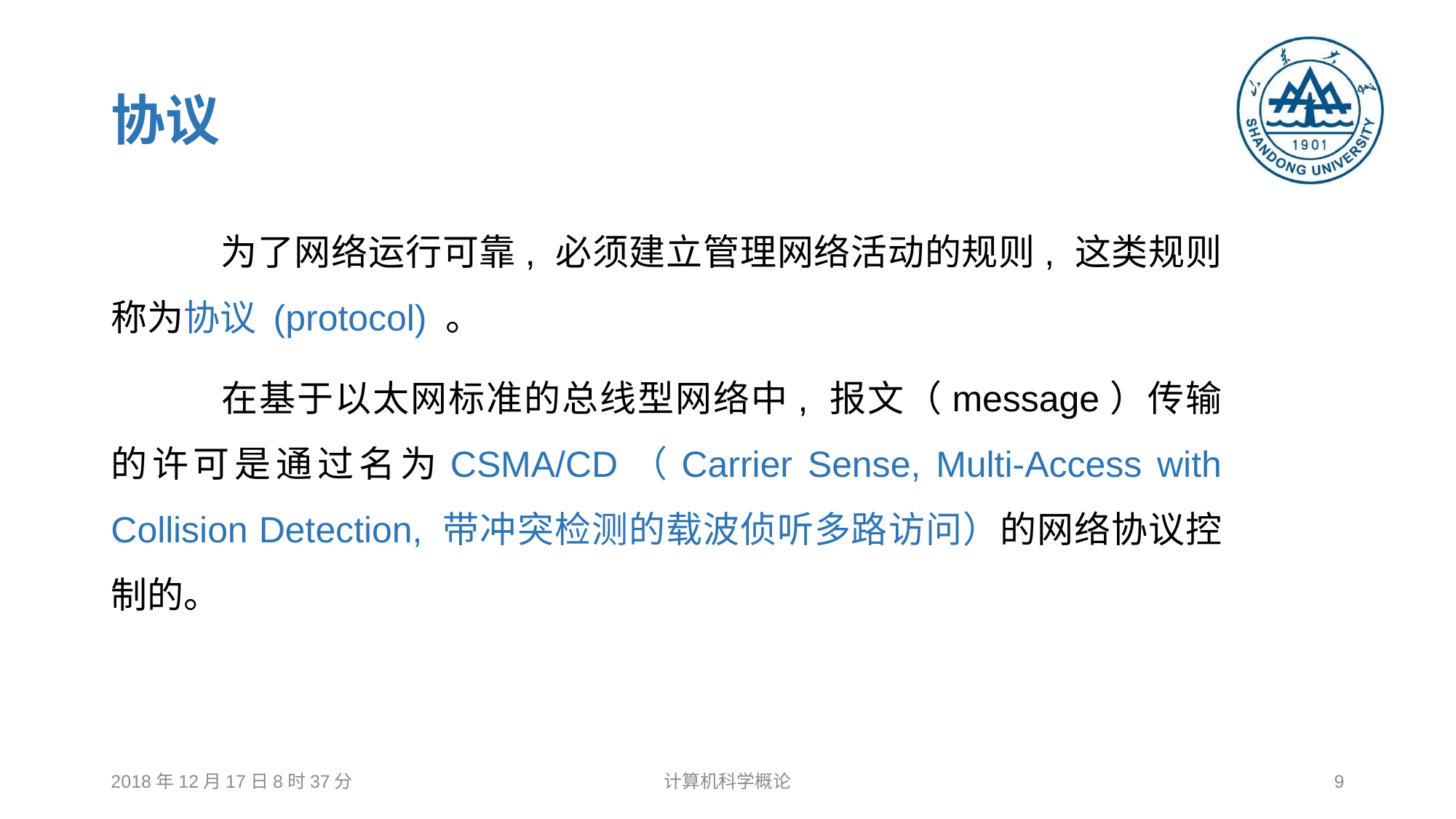

# 协议
	为了网络运行可靠, 必须建立管理网络活动的规则, 这类规则称为协议 (protocol) 。
	在基于以太网标准的总线型网络中, 报文（message）传输的许可是通过名为CSMA/CD（Carrier Sense, Multi-Access with Collision Detection, 带冲突检测的载波侦听多路访问）的网络协议控制的。
2018年12月17日8时37分
计算机科学概论
9